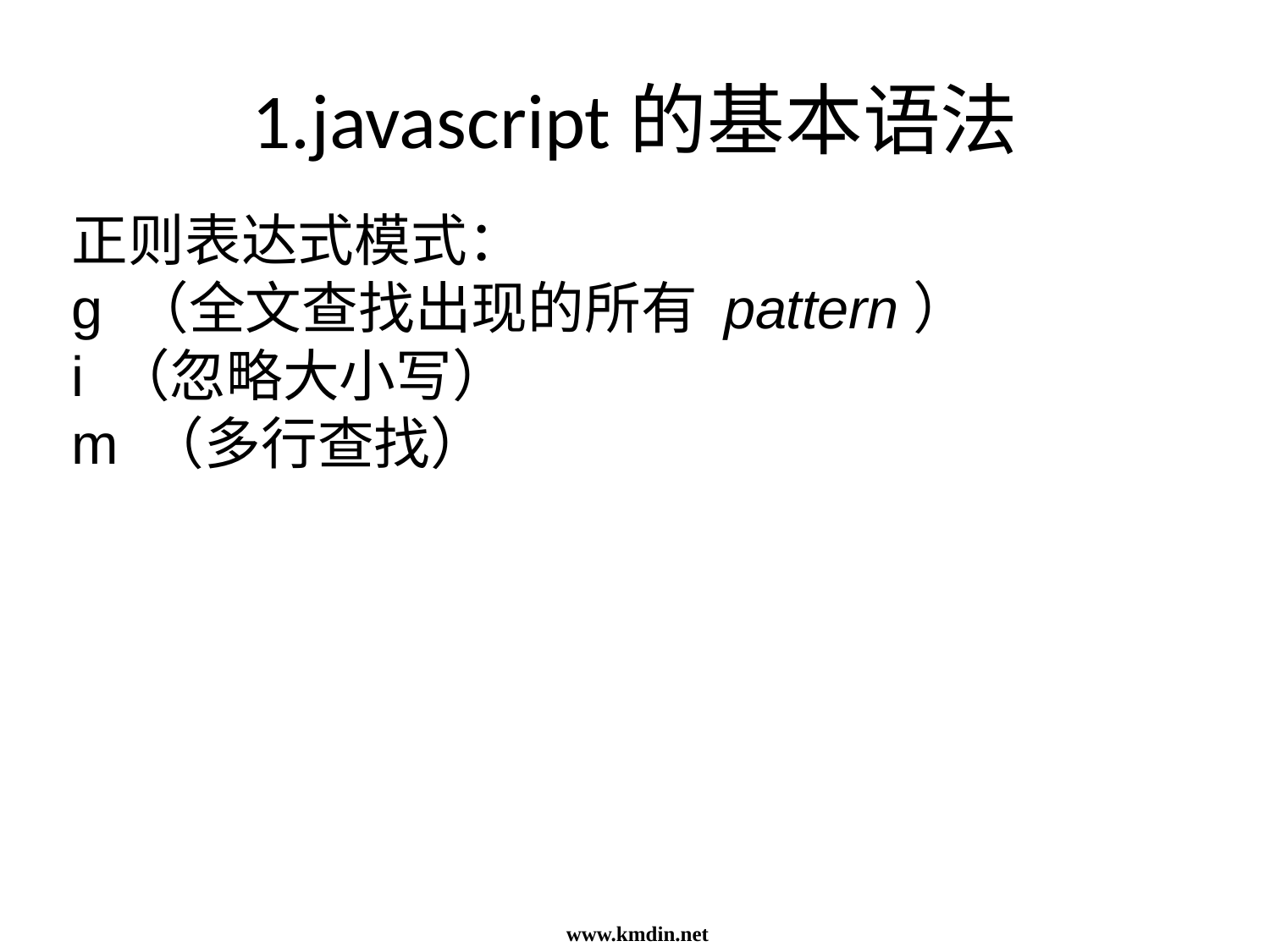

# 1.javascript的基本语法
正则表达式模式：
g （全文查找出现的所有 pattern）
i （忽略大小写）
m （多行查找）